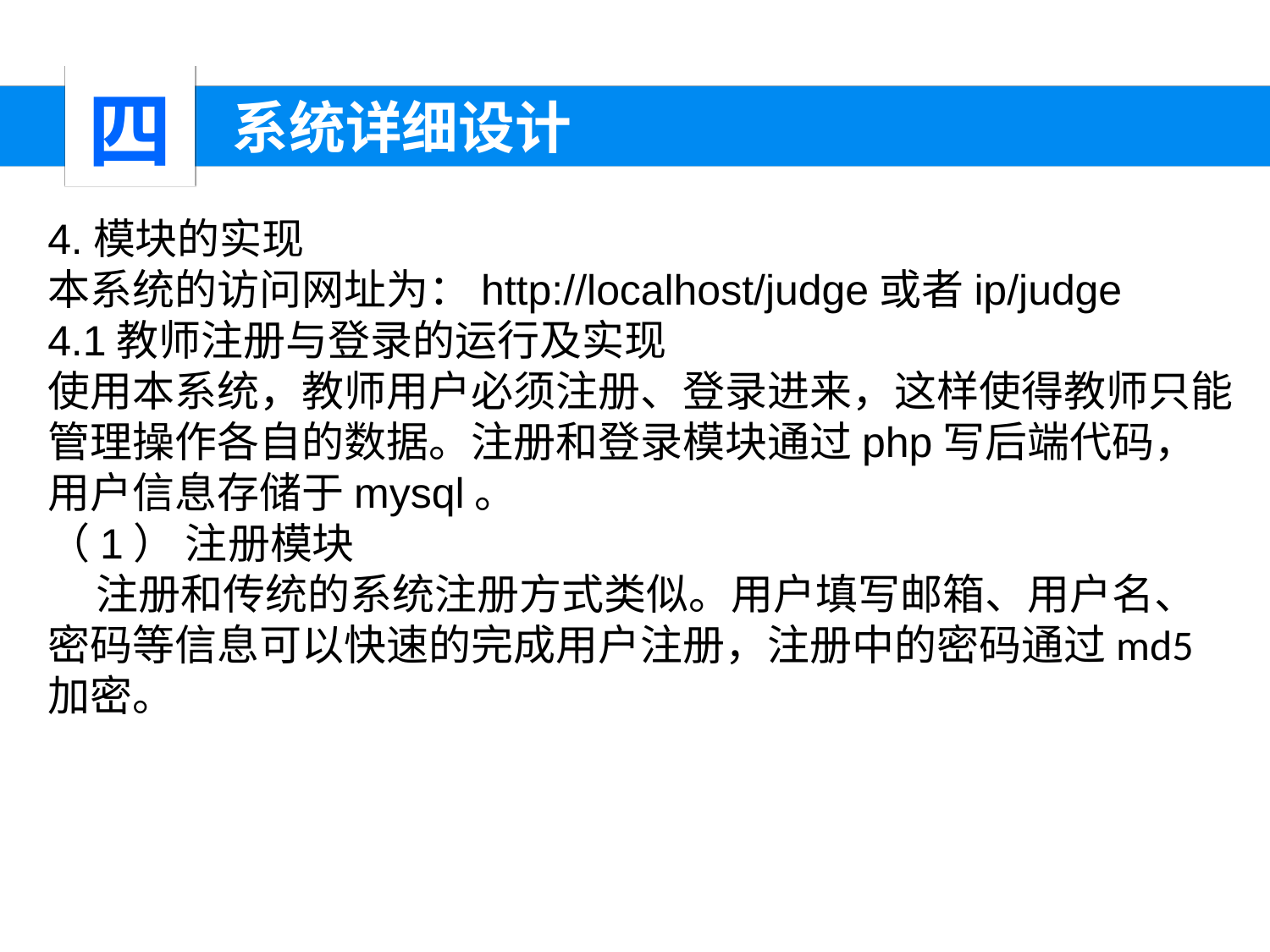

四
                系统详细设计
4.模块的实现
本系统的访问网址为：http://localhost/judge或者ip/judge
4.1教师注册与登录的运行及实现
使用本系统，教师用户必须注册、登录进来，这样使得教师只能管理操作各自的数据。注册和登录模块通过php写后端代码，用户信息存储于mysql。
（1） 注册模块
    注册和传统的系统注册方式类似。用户填写邮箱、用户名、密码等信息可以快速的完成用户注册，注册中的密码通过md5加密。